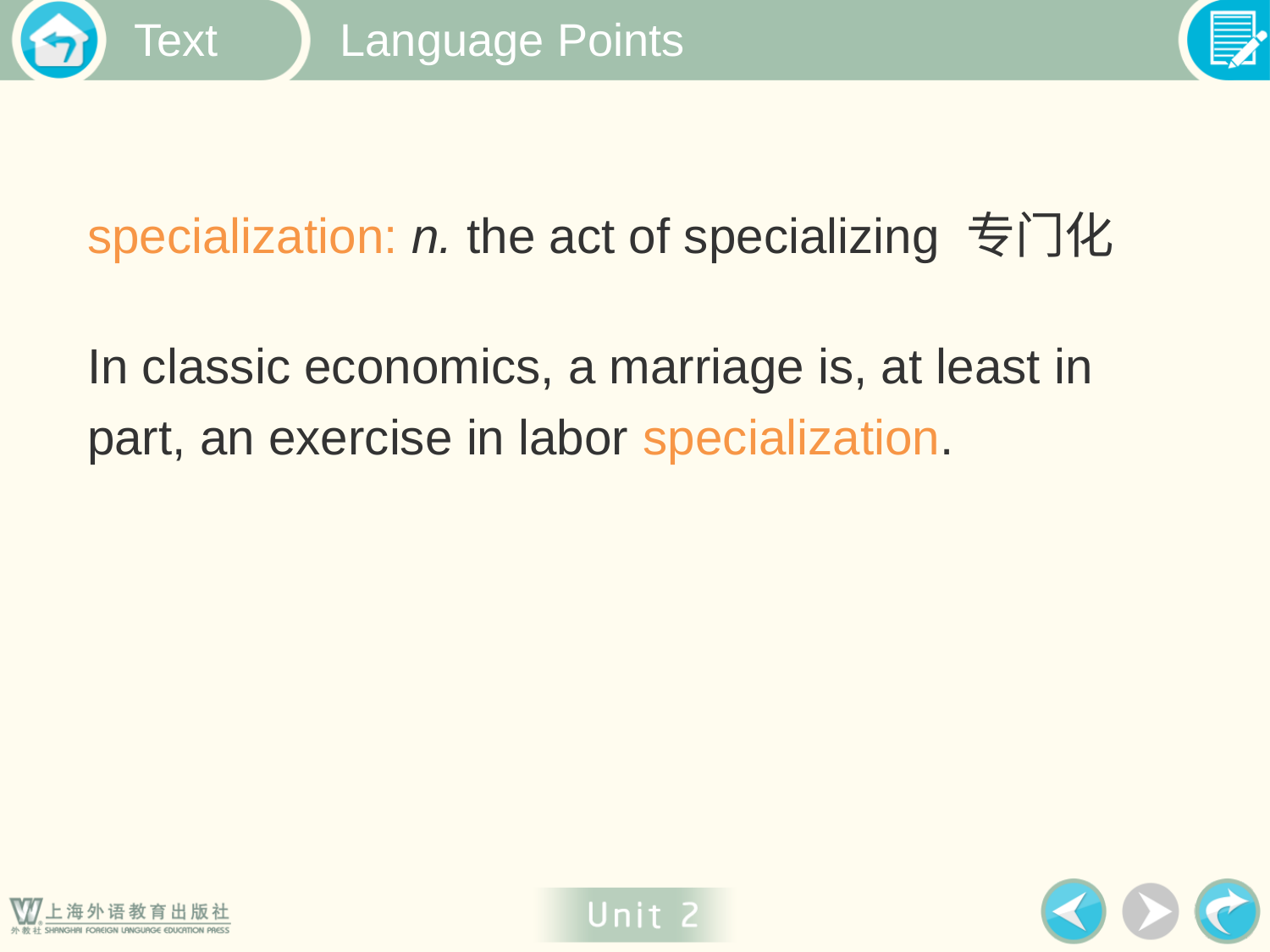

Language Points
specialization: n. the act of specializing 专门化

In classic economics, a marriage is, at least in part, an exercise in labor specialization.